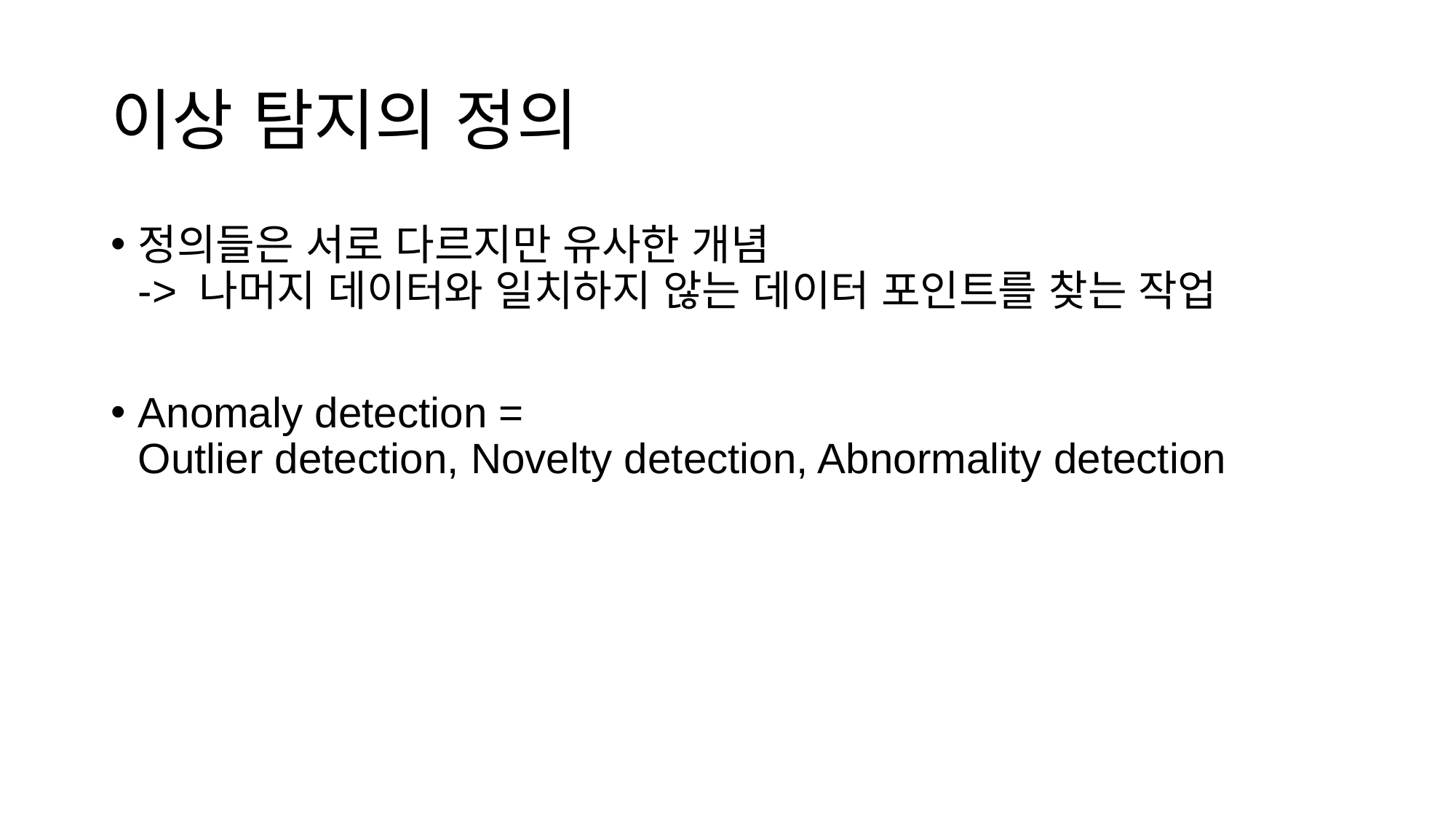

# 이상 탐지의 정의
정의들은 서로 다르지만 유사한 개념
-> 나머지 데이터와 일치하지 않는 데이터 포인트를 찾는 작업

Anomaly detection =
Outlier detection, Novelty detection, Abnormality detection